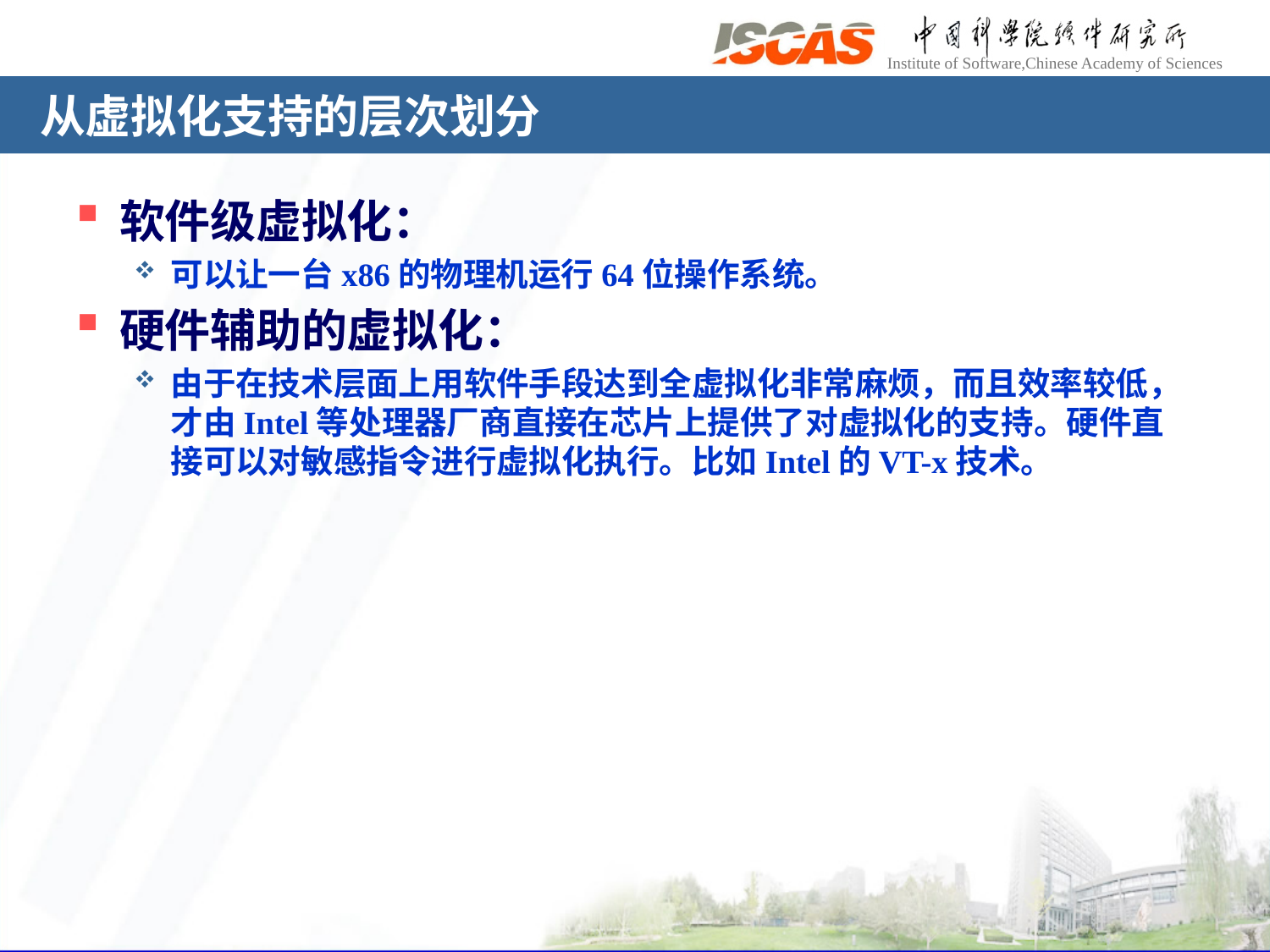

# 从虚拟化支持的层次划分
软件级虚拟化：
可以让一台x86的物理机运行64位操作系统。
硬件辅助的虚拟化：
由于在技术层面上用软件手段达到全虚拟化非常麻烦，而且效率较低，才由Intel等处理器厂商直接在芯片上提供了对虚拟化的支持。硬件直接可以对敏感指令进行虚拟化执行。比如Intel的VT-x技术。